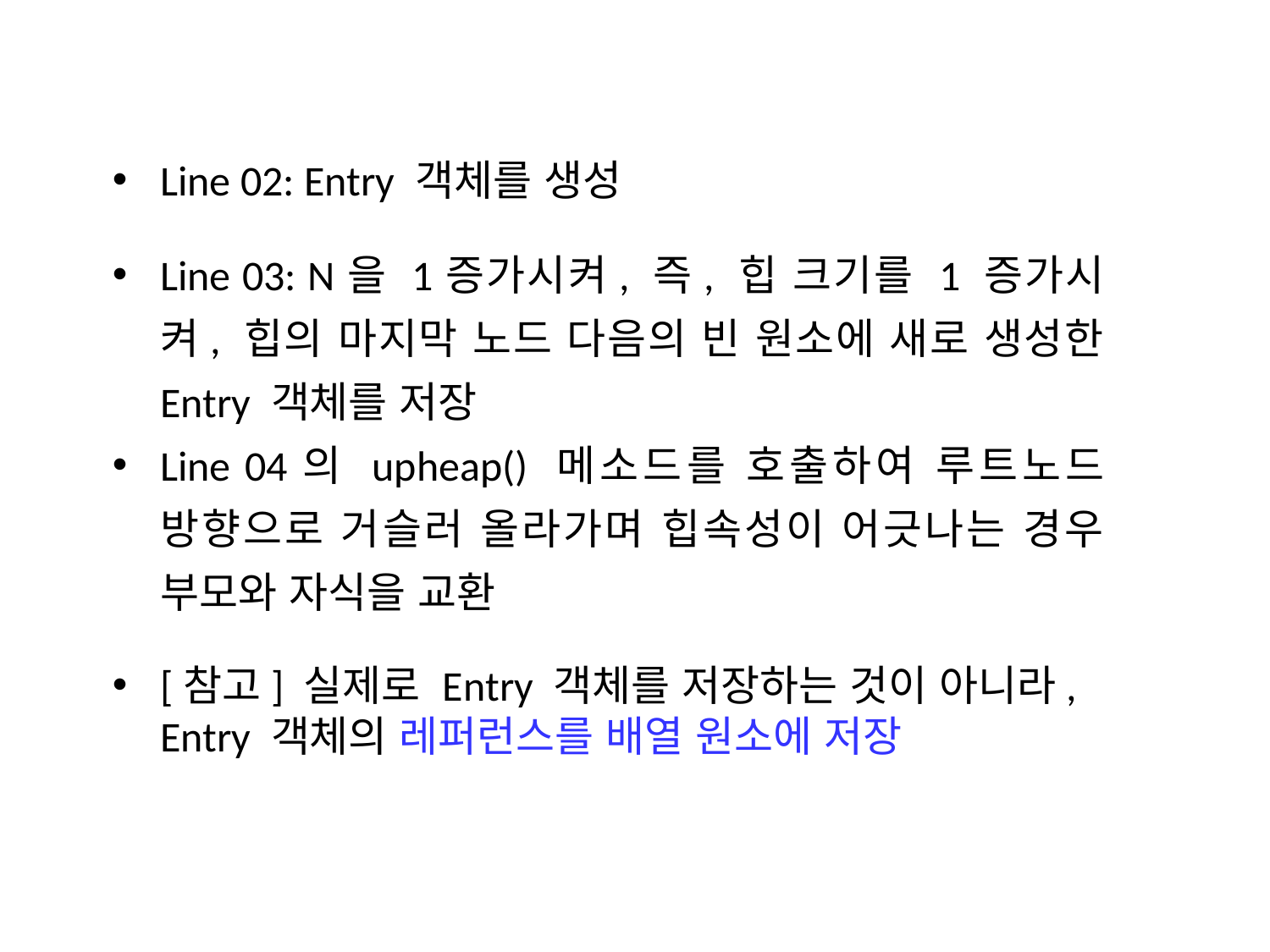

Line 02: Entry 객체를 생성
Line 03: N을 1증가시켜, 즉, 힙 크기를 1 증가시켜, 힙의 마지막 노드 다음의 빈 원소에 새로 생성한 Entry 객체를 저장
Line 04의 upheap() 메소드를 호출하여 루트노드 방향으로 거슬러 올라가며 힙속성이 어긋나는 경우 부모와 자식을 교환
[참고] 실제로 Entry 객체를 저장하는 것이 아니라, Entry 객체의 레퍼런스를 배열 원소에 저장